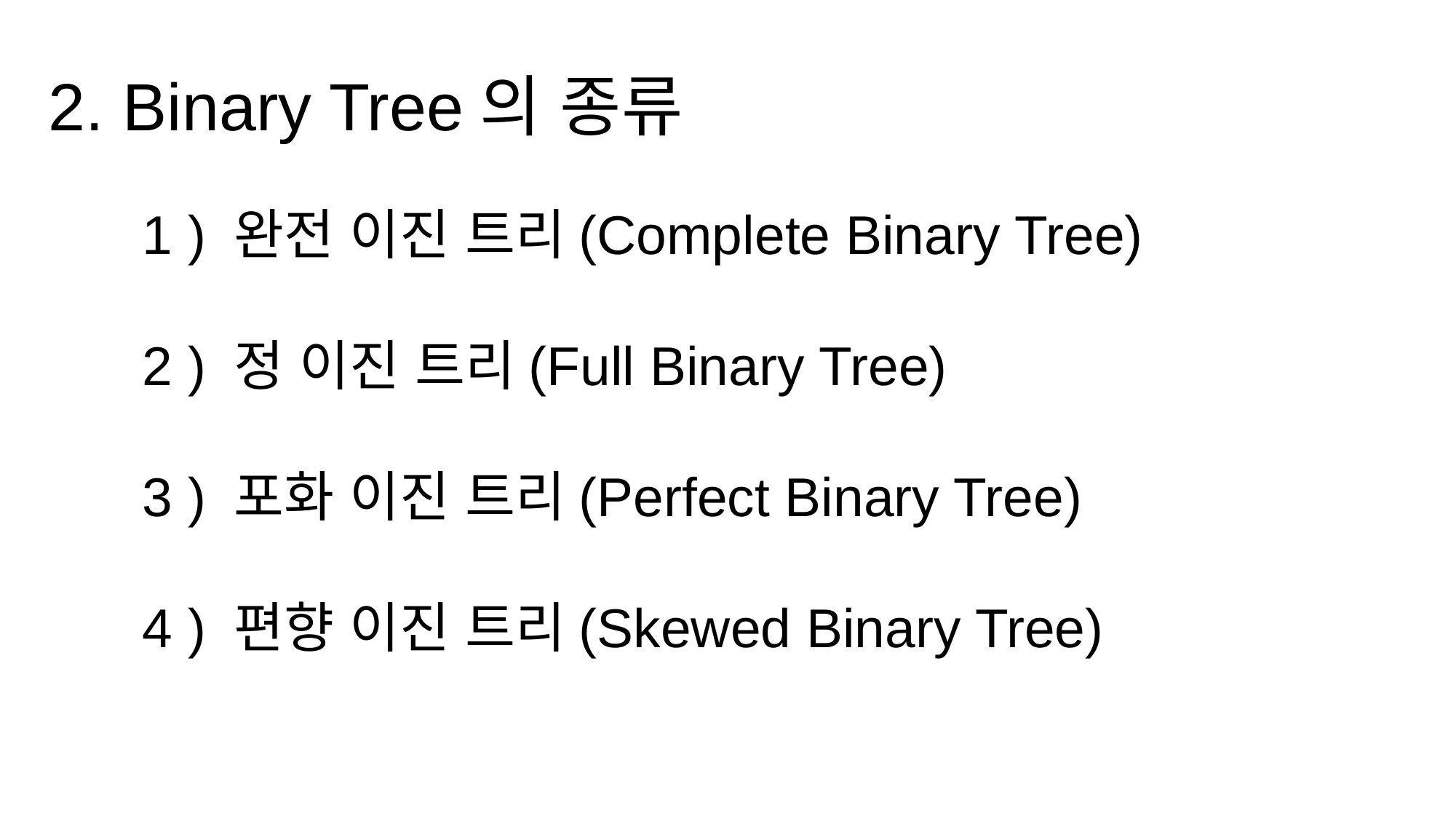

2. Binary Tree의 종류
1 ) 완전 이진 트리(Complete Binary Tree)

2 ) 정 이진 트리(Full Binary Tree)

3 ) 포화 이진 트리(Perfect Binary Tree)

4 ) 편향 이진 트리(Skewed Binary Tree)